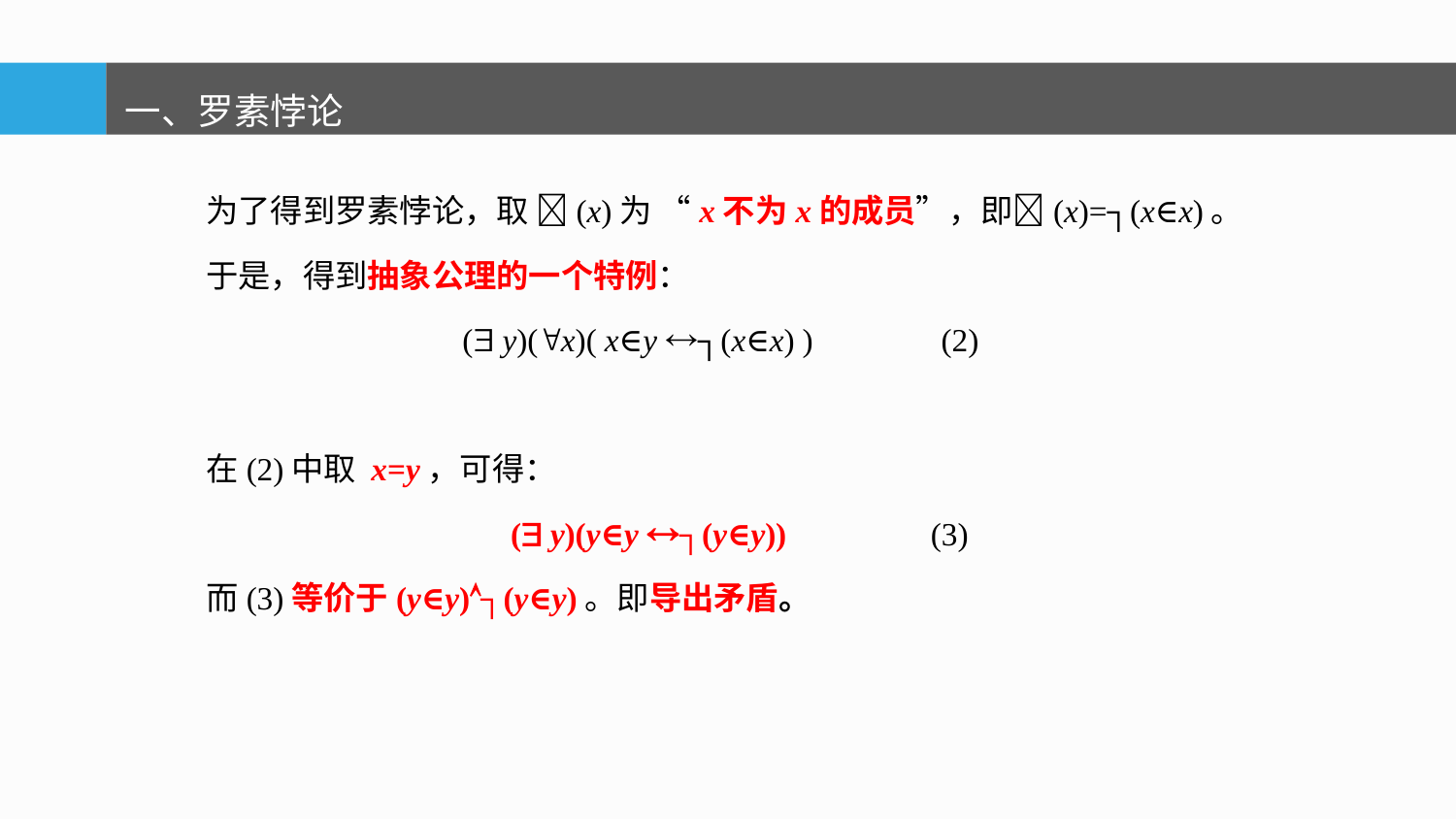

一、罗素悖论

为了得到罗素悖论，取 φ(x)为 “x不为x的成员”，即φ(x)=┐(x∈x)。
于是，得到抽象公理的一个特例：
                                (∃ y)(∀x)( x∈y ↔┐(x∈x) )                (2)

在(2)中取 x=y，可得：
                                      (∃ y)(y∈y ↔┐(y∈y))                  (3)
而(3)等价于(y∈y)∧┐(y∈y)。即导出矛盾。